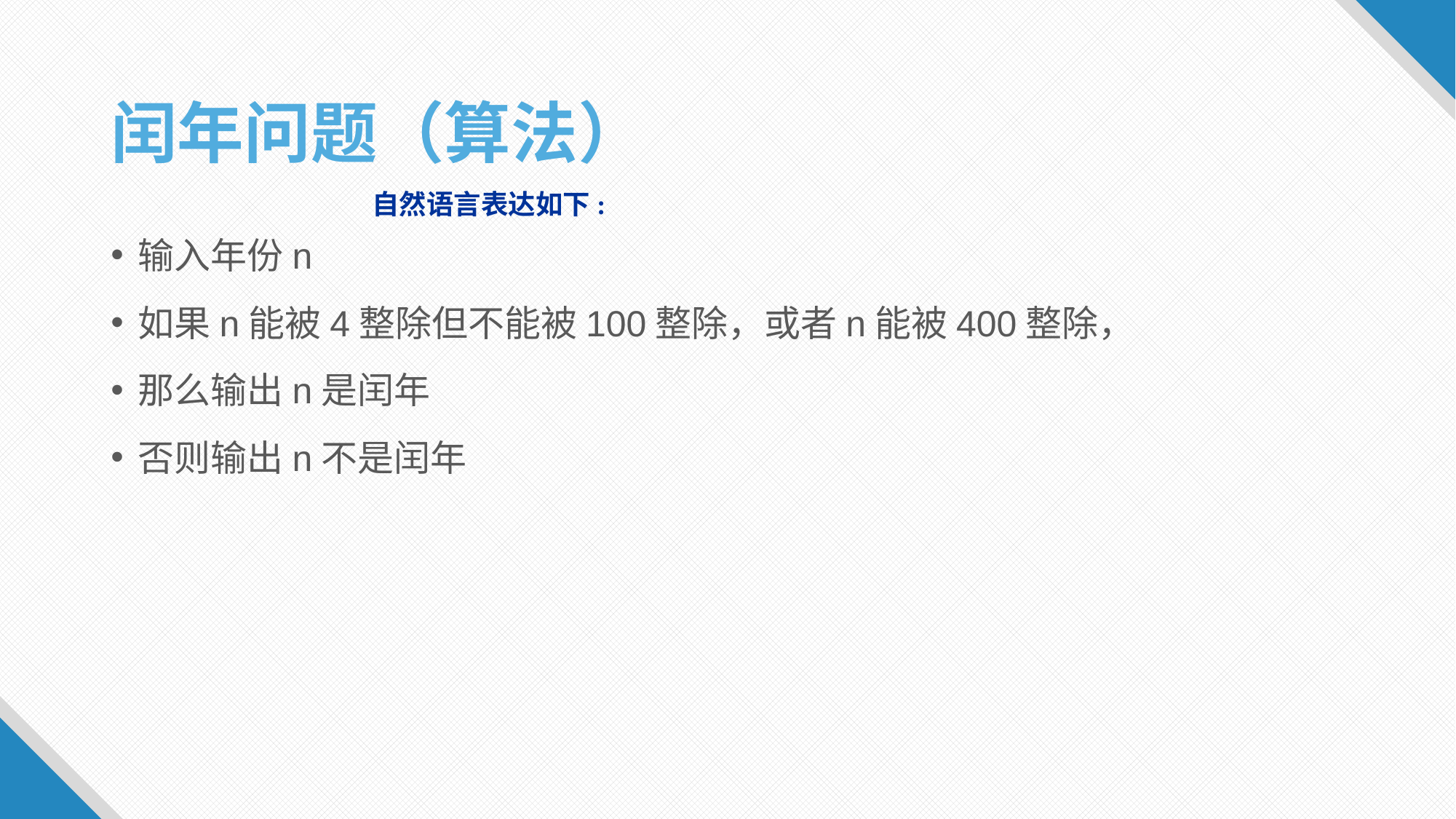

# 闰年问题（算法）
自然语言表达如下:
输入年份n
如果n能被4整除但不能被100整除，或者n能被400整除，
那么输出n是闰年
否则输出n不是闰年